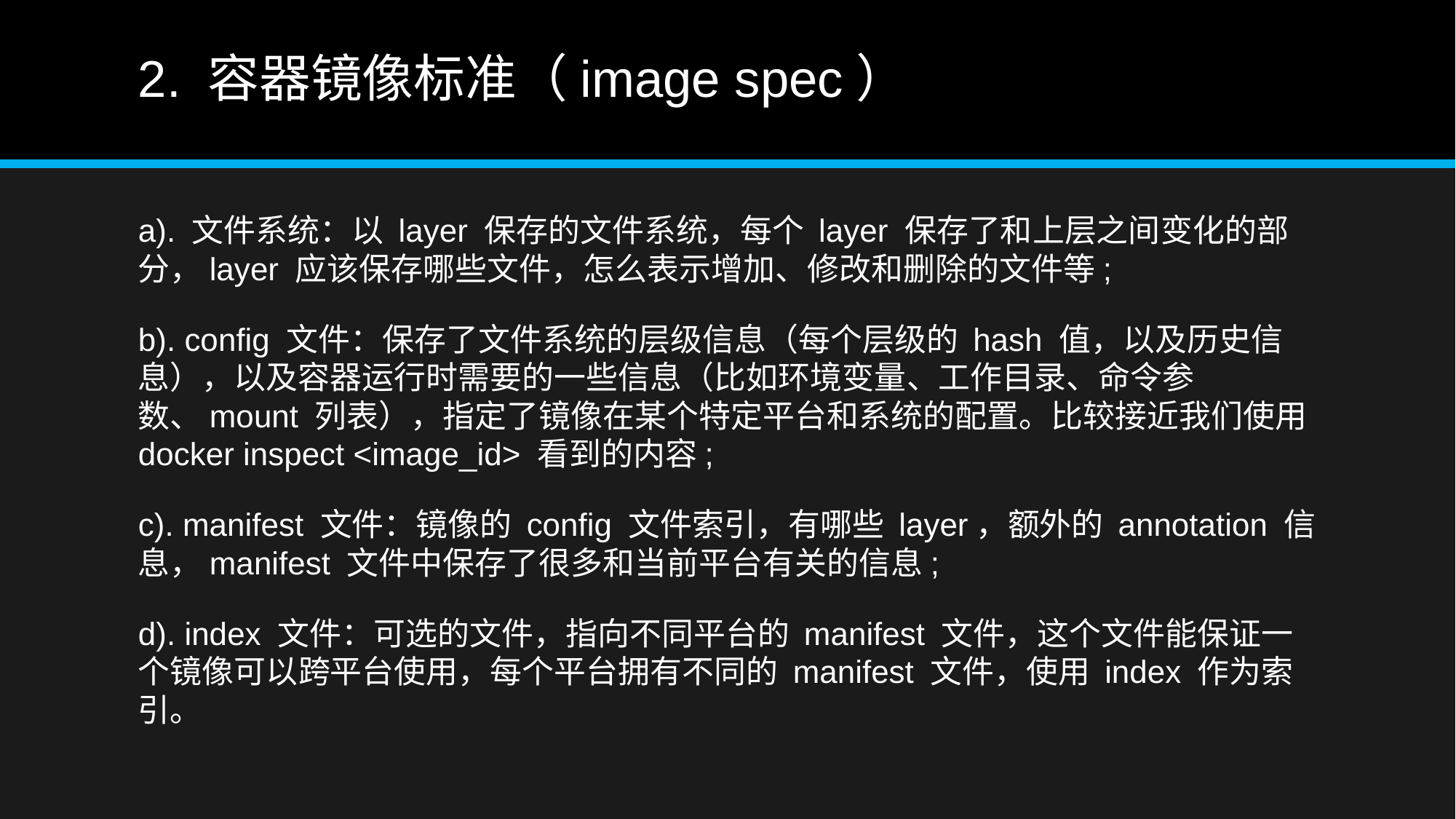

# 2. 容器镜像标准（image spec）
a). 文件系统：以 layer 保存的文件系统，每个 layer 保存了和上层之间变化的部分，layer 应该保存哪些文件，怎么表示增加、修改和删除的文件等;
b). config 文件：保存了文件系统的层级信息（每个层级的 hash 值，以及历史信息），以及容器运行时需要的一些信息（比如环境变量、工作目录、命令参数、mount 列表），指定了镜像在某个特定平台和系统的配置。比较接近我们使用 docker inspect <image_id> 看到的内容;
c). manifest 文件：镜像的 config 文件索引，有哪些 layer，额外的 annotation 信息，manifest 文件中保存了很多和当前平台有关的信息;
d). index 文件：可选的文件，指向不同平台的 manifest 文件，这个文件能保证一个镜像可以跨平台使用，每个平台拥有不同的 manifest 文件，使用 index 作为索引。